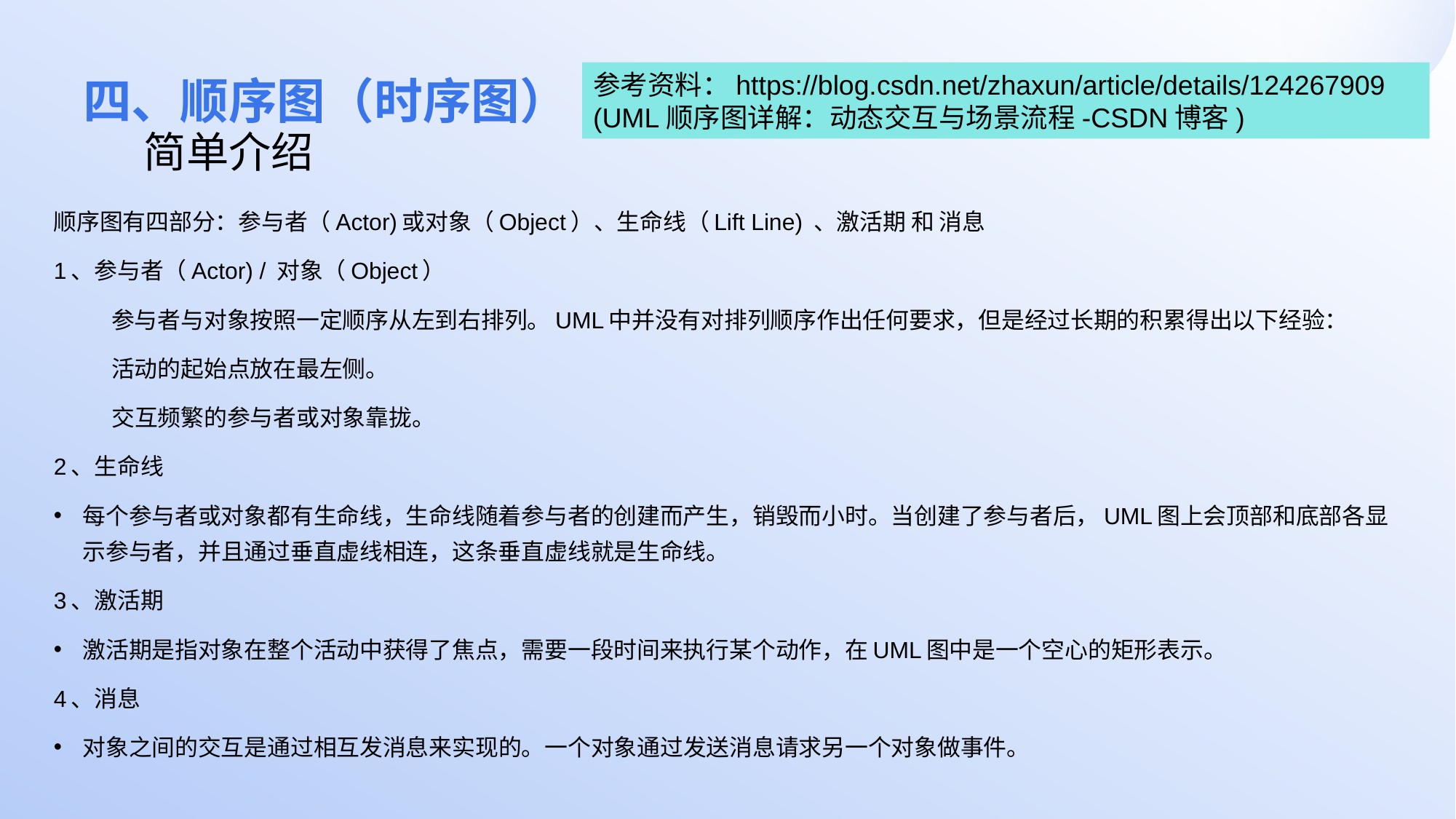

# 四、顺序图（时序图）
参考资料：https://blog.csdn.net/zhaxun/article/details/124267909
(UML顺序图详解：动态交互与场景流程-CSDN博客)
简单介绍
顺序图有四部分：参与者（Actor)或对象（Object）、生命线（Lift Line) 、激活期 和 消息
1、参与者（Actor) / 对象（Object）
参与者与对象按照一定顺序从左到右排列。UML中并没有对排列顺序作出任何要求，但是经过长期的积累得出以下经验：
活动的起始点放在最左侧。
交互频繁的参与者或对象靠拢。
2、生命线
每个参与者或对象都有生命线，生命线随着参与者的创建而产生，销毁而小时。当创建了参与者后，UML图上会顶部和底部各显示参与者，并且通过垂直虚线相连，这条垂直虚线就是生命线。
3、激活期
激活期是指对象在整个活动中获得了焦点，需要一段时间来执行某个动作，在UML图中是一个空心的矩形表示。
4、消息
对象之间的交互是通过相互发消息来实现的。一个对象通过发送消息请求另一个对象做事件。